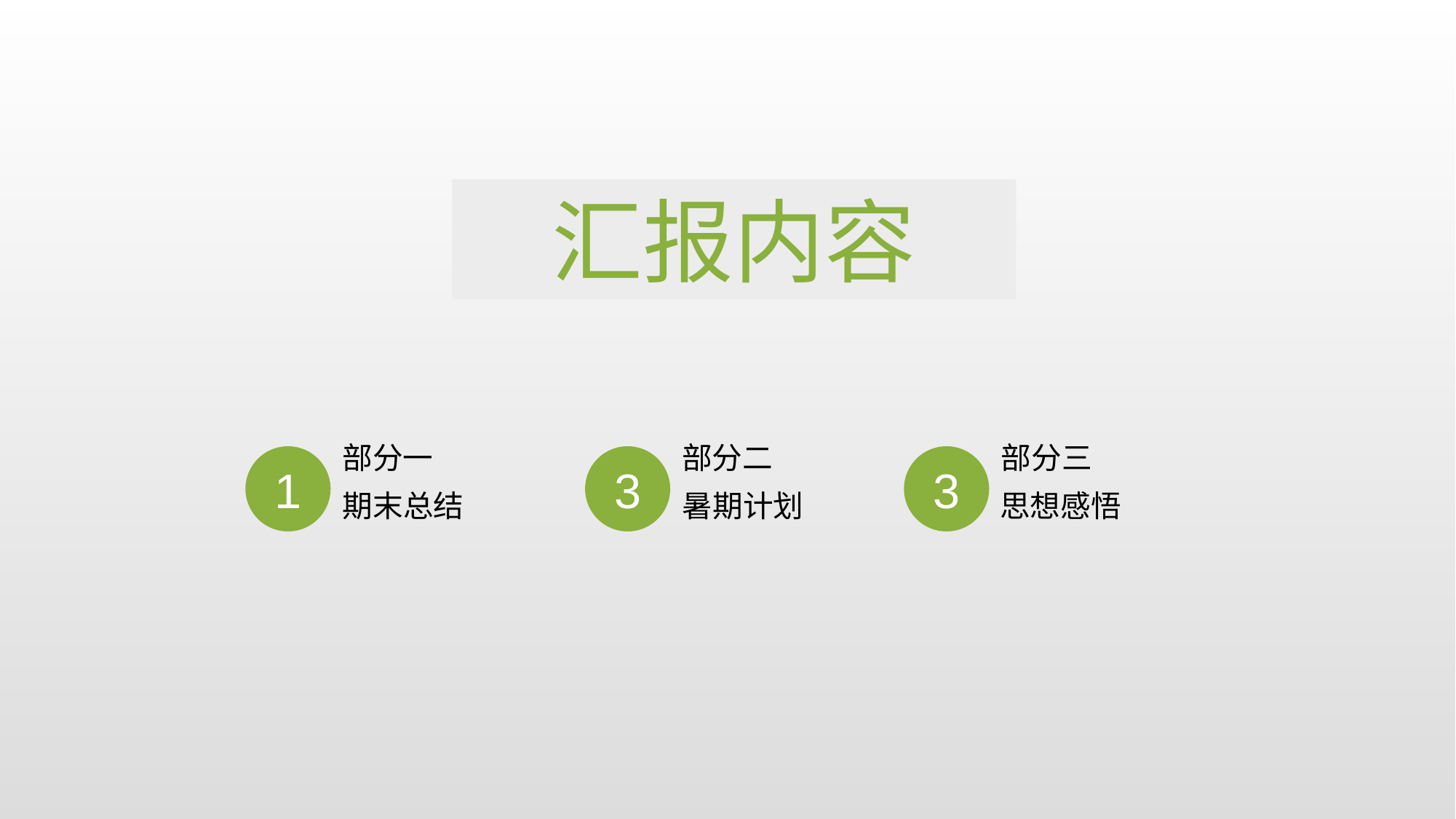

汇报内容
部分一
1
部分二
3
部分三
3
期末总结
暑期计划
思想感悟